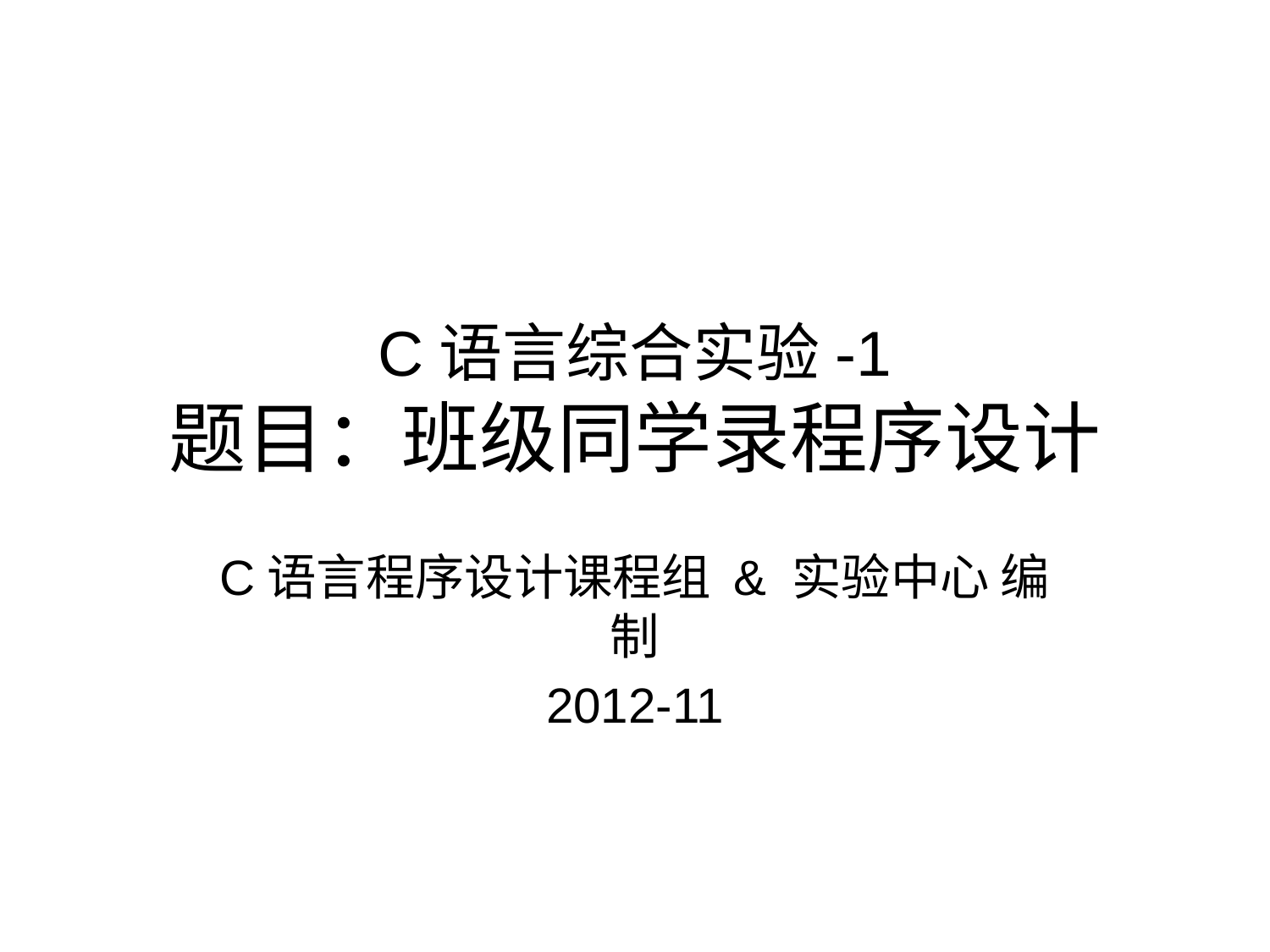

# C语言综合实验-1 题目：班级同学录程序设计
C语言程序设计课程组 & 实验中心 编制
2012-11